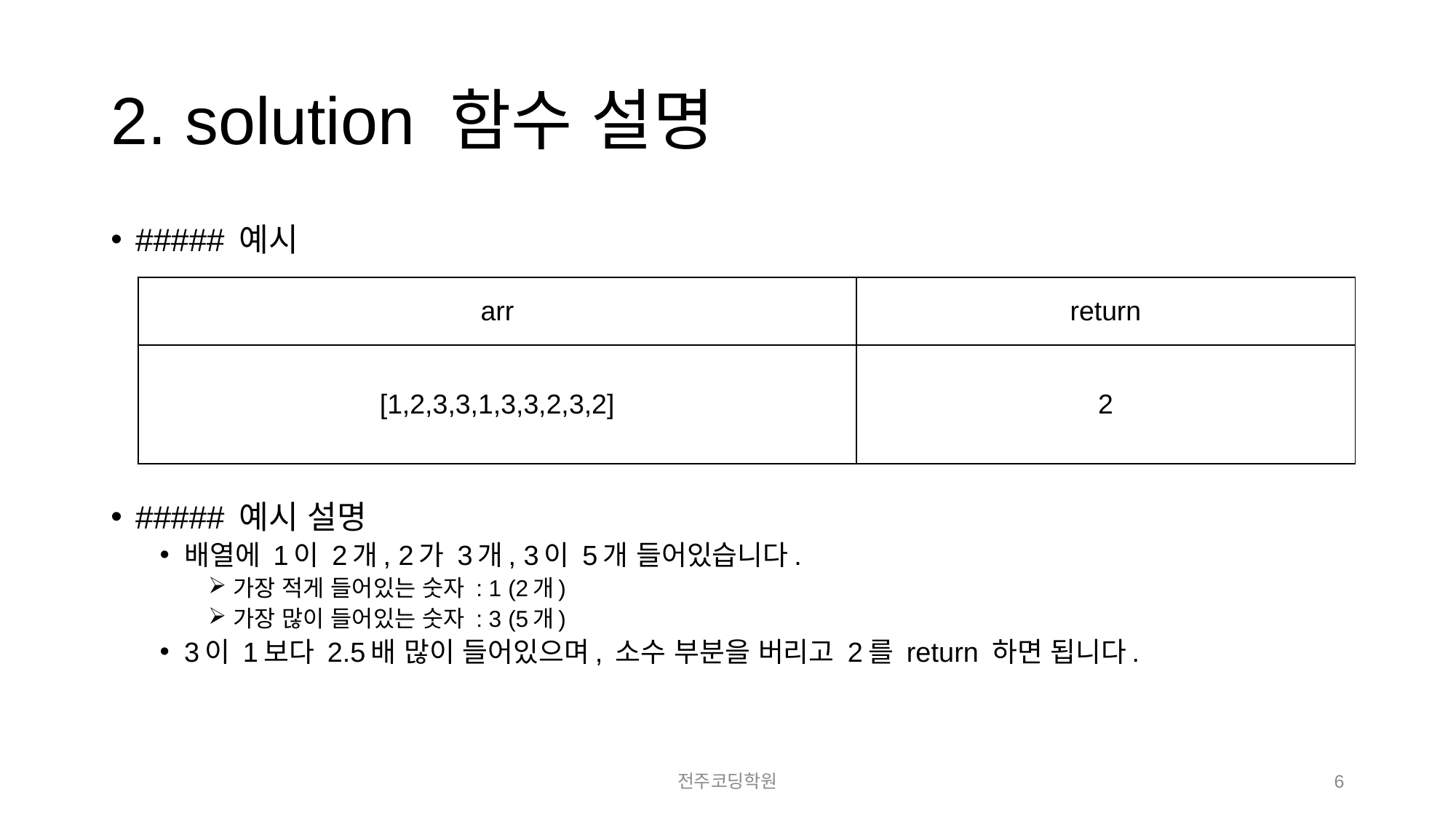

# 2. solution 함수 설명
##### 예시

##### 예시 설명
배열에 1이 2개, 2가 3개, 3이 5개 들어있습니다.
가장 적게 들어있는 숫자 : 1 (2개)
가장 많이 들어있는 숫자 : 3 (5개)
3이 1보다 2.5배 많이 들어있으며, 소수 부분을 버리고 2를 return 하면 됩니다.
| arr | return |
| --- | --- |
| [1,2,3,3,1,3,3,2,3,2] | 2 |
전주코딩학원
6